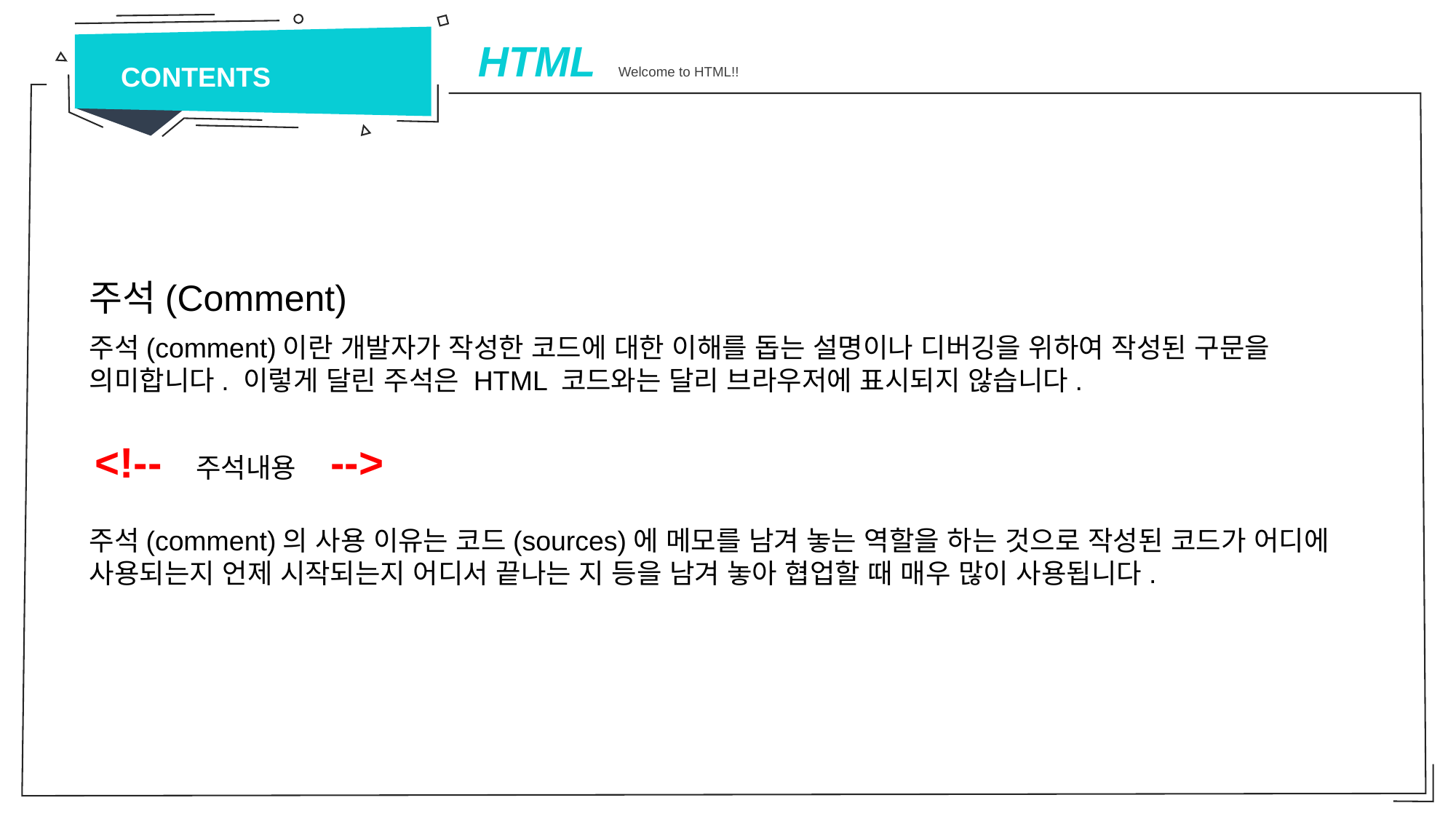

HTML  Welcome to HTML!!

CONTENTS

주석(Comment)
주석(comment)이란 개발자가 작성한 코드에 대한 이해를 돕는 설명이나 디버깅을 위하여 작성된 구문을 의미합니다. 이렇게 달린 주석은 HTML 코드와는 달리 브라우저에 표시되지 않습니다.
<!--  주석내용  -->
주석(comment)의 사용 이유는 코드(sources)에 메모를 남겨 놓는 역할을 하는 것으로 작성된 코드가 어디에 사용되는지 언제 시작되는지 어디서 끝나는 지 등을 남겨 놓아 협업할 때 매우 많이 사용됩니다.